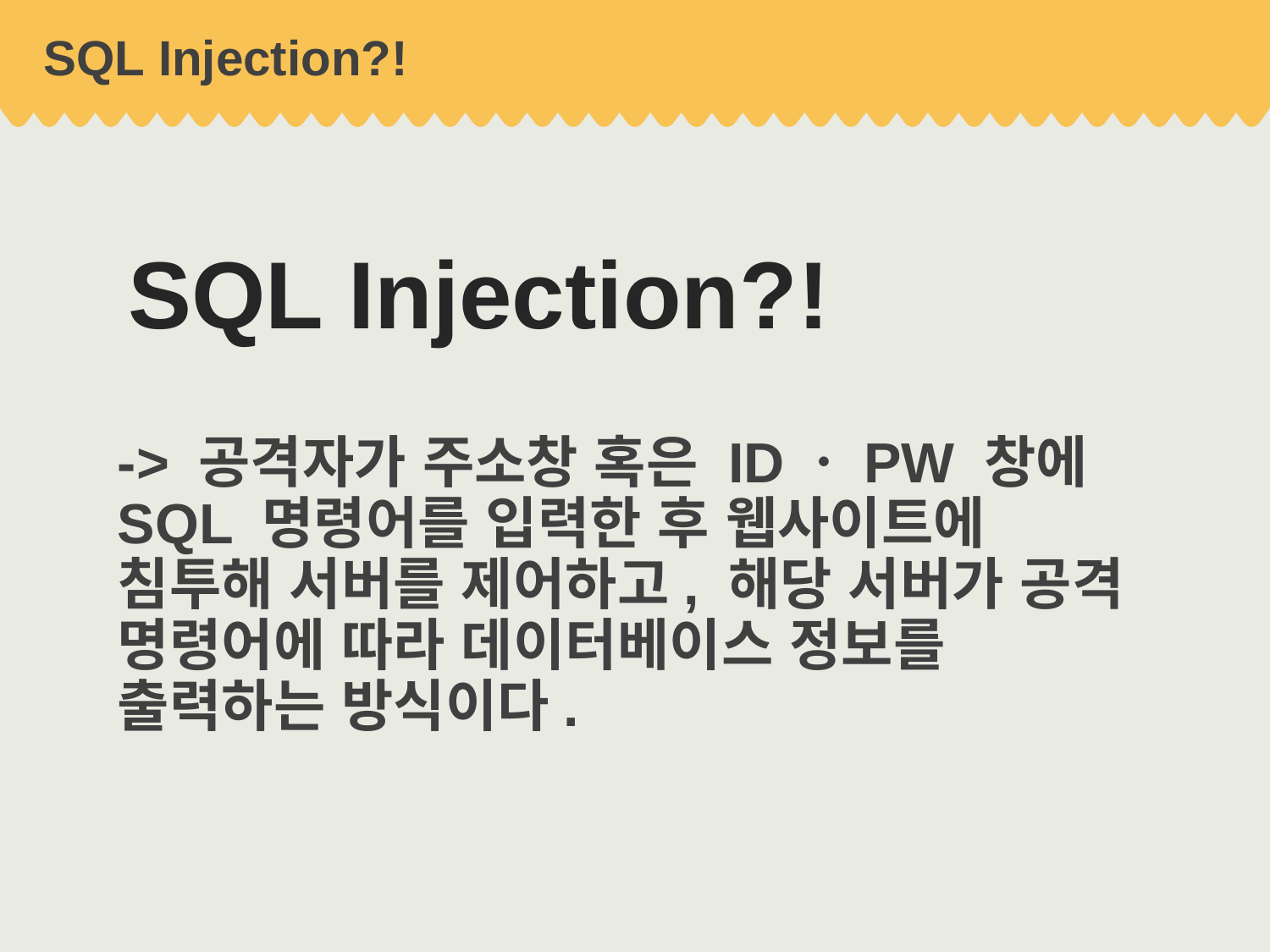

# SQL Injection?!

SQL Injection?!
-> 공격자가 주소창 혹은 IDㆍPW 창에 SQL 명령어를 입력한 후 웹사이트에
침투해 서버를 제어하고, 해당 서버가 공격 명령어에 따라 데이터베이스 정보를 출력하는 방식이다.